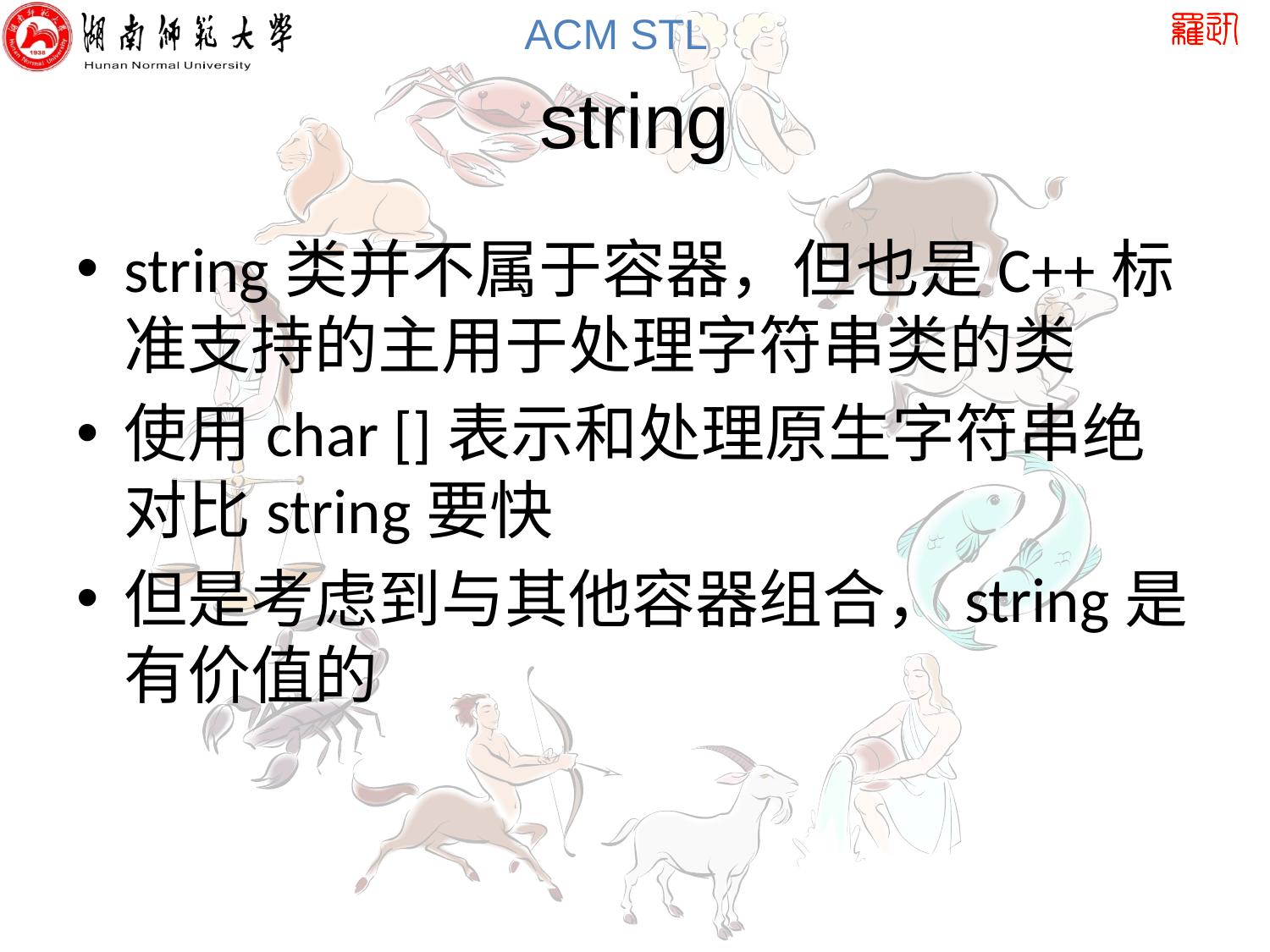

# string
string类并不属于容器，但也是C++标准支持的主用于处理字符串类的类
使用char []表示和处理原生字符串绝对比string要快
但是考虑到与其他容器组合，string是有价值的